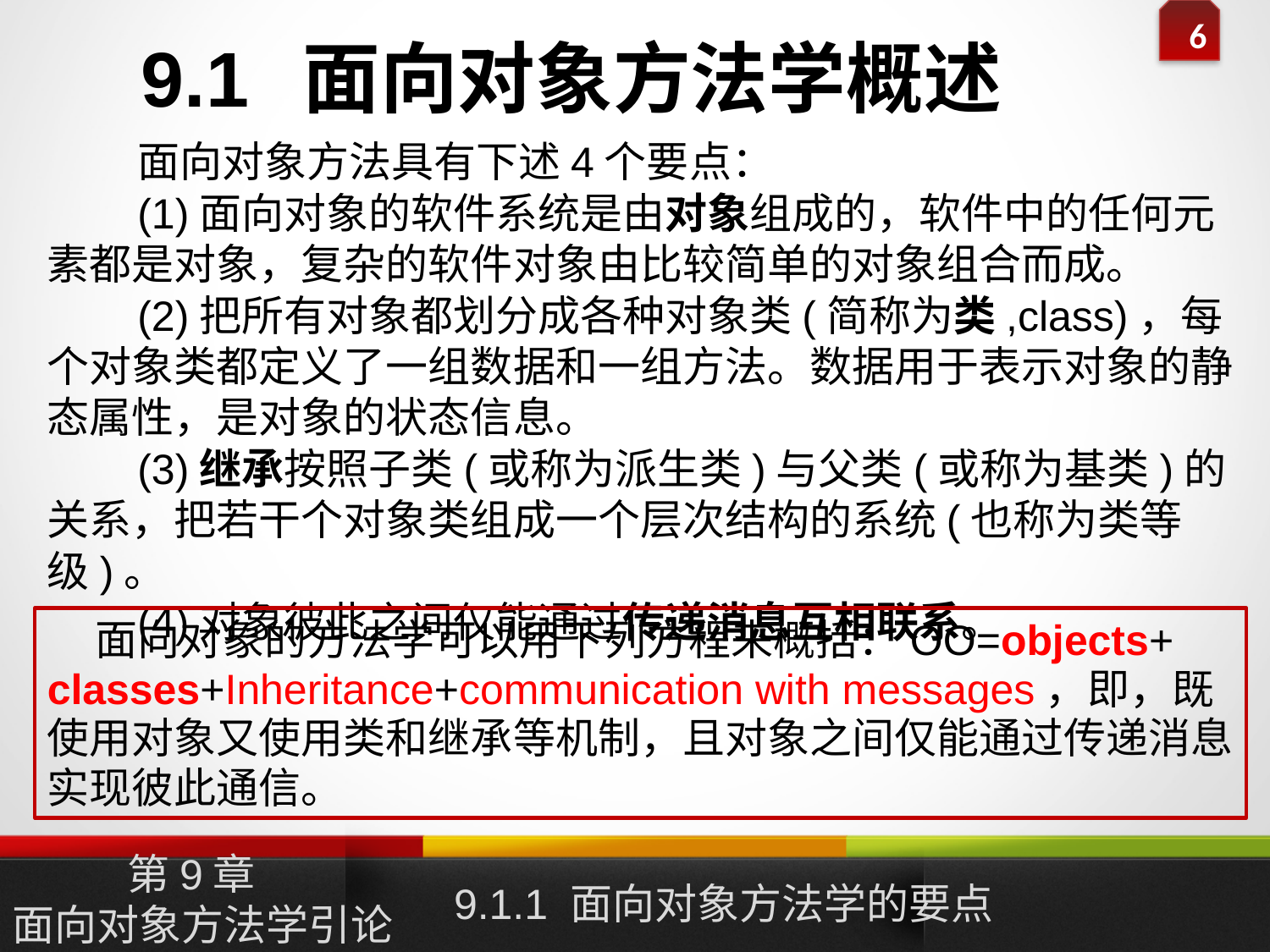

9.1  面向对象方法学概述
面向对象方法具有下述4个要点：
(1)面向对象的软件系统是由对象组成的，软件中的任何元素都是对象，复杂的软件对象由比较简单的对象组合而成。
(2)把所有对象都划分成各种对象类(简称为类,class)，每个对象类都定义了一组数据和一组方法。数据用于表示对象的静态属性，是对象的状态信息。
(3)继承按照子类(或称为派生类)与父类(或称为基类)的关系，把若干个对象类组成一个层次结构的系统(也称为类等级)。
(4)对象彼此之间仅能通过传递消息互相联系。
    面向对象的方法学可以用下列方程来概括：OO=objects+
classes+Inheritance+communication with messages，即，既使用对象又使用类和继承等机制，且对象之间仅能通过传递消息实现彼此通信。
9.1.1 面向对象方法学的要点